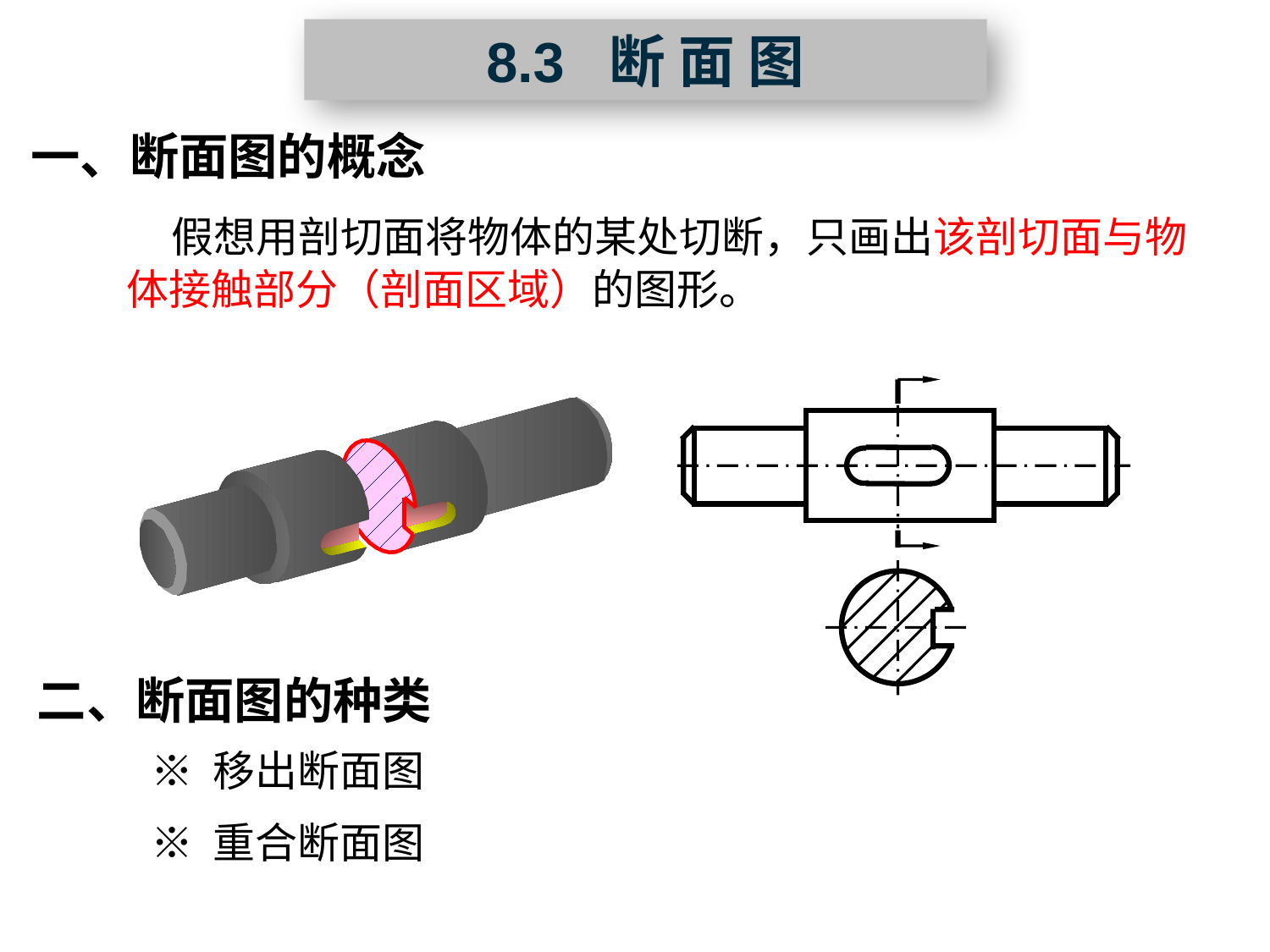

8.3  断 面 图
一、断面图的概念
   假想用剖切面将物体的某处切断，只画出该剖切面与物体接触部分（剖面区域）的图形。

二、断面图的种类
※ 移出断面图
※ 重合断面图